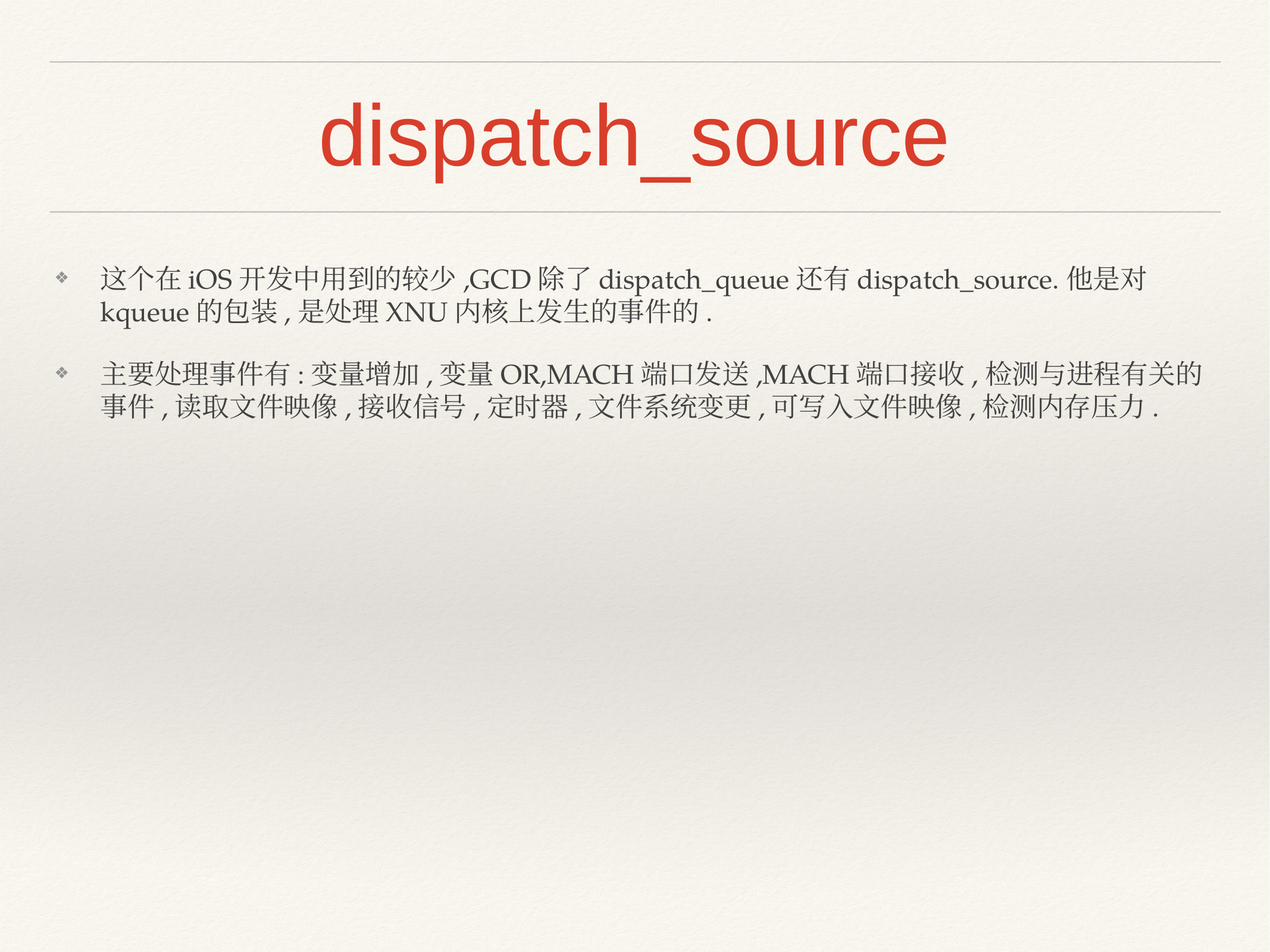

# dispatch_source
这个在iOS开发中用到的较少,GCD除了dispatch_queue还有dispatch_source.他是对kqueue的包装,是处理XNU内核上发生的事件的.
主要处理事件有:变量增加,变量OR,MACH端口发送,MACH端口接收,检测与进程有关的事件,读取文件映像,接收信号,定时器,文件系统变更,可写入文件映像,检测内存压力.